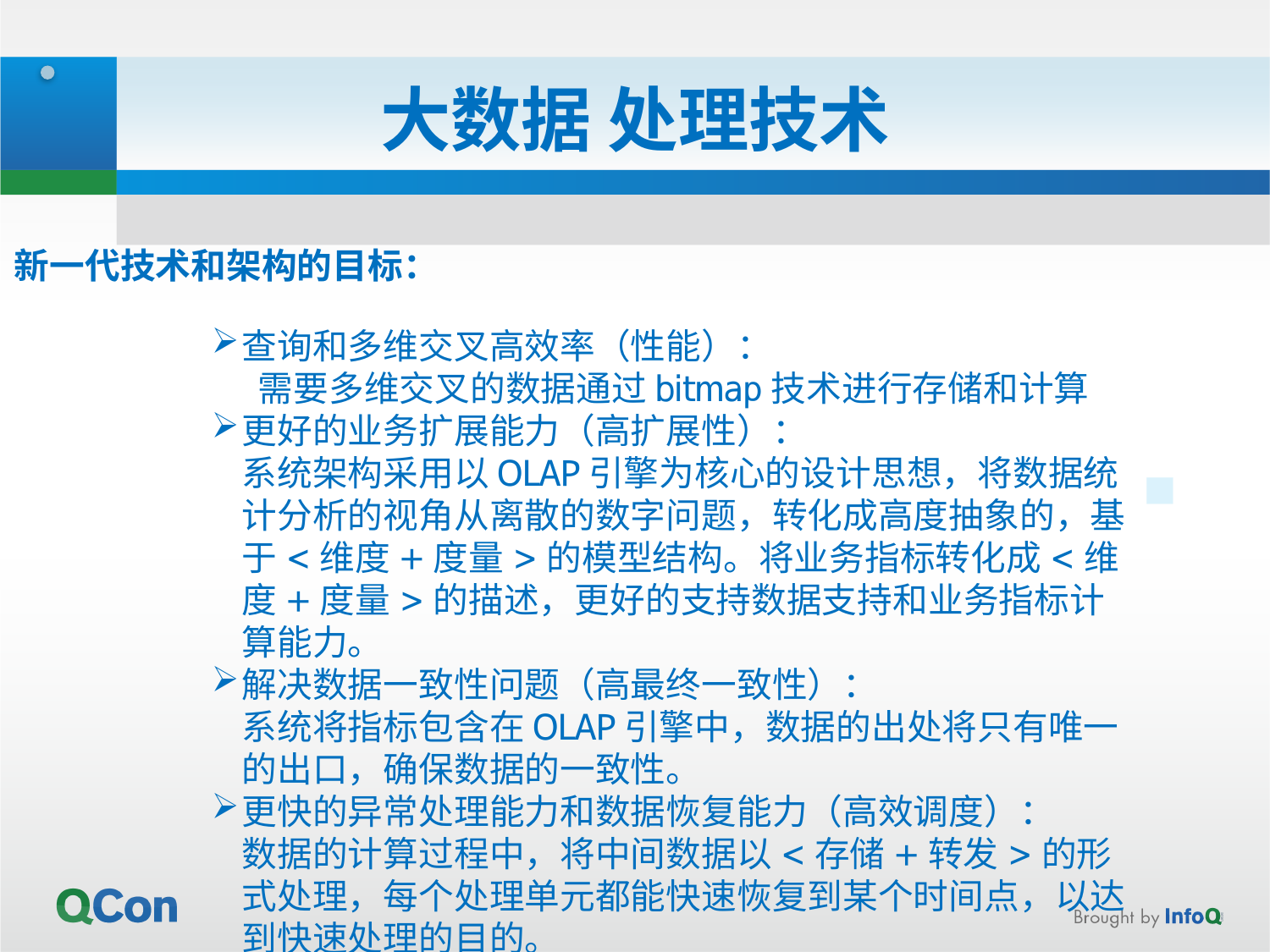

# 大数据 处理技术

新一代技术和架构的目标：
查询和多维交叉高效率（性能）：
 需要多维交叉的数据通过bitmap技术进行存储和计算
更好的业务扩展能力（高扩展性）：
系统架构采用以OLAP引擎为核心的设计思想，将数据统计分析的视角从离散的数字问题，转化成高度抽象的，基于<维度+度量>的模型结构。将业务指标转化成<维度+度量>的描述，更好的支持数据支持和业务指标计算能力。
解决数据一致性问题（高最终一致性）：
系统将指标包含在OLAP引擎中，数据的出处将只有唯一的出口，确保数据的一致性。
更快的异常处理能力和数据恢复能力（高效调度）：
数据的计算过程中，将中间数据以<存储+转发>的形式处理，每个处理单元都能快速恢复到某个时间点，以达到快速处理的目的。